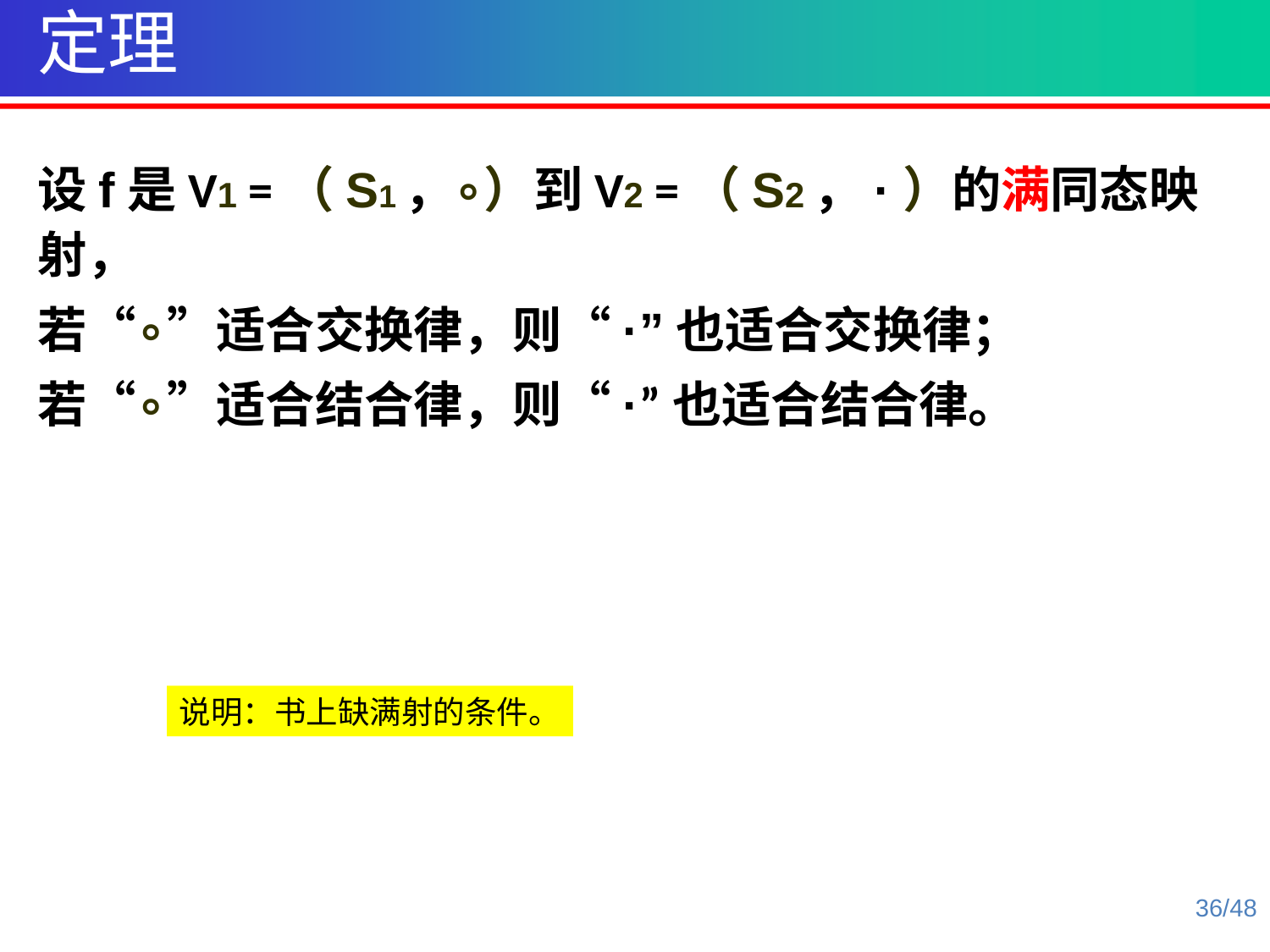

定理
设f是V1 =（S1，∘）到V2 =（S2，·）的满同态映射，
若“∘”适合交换律，则“·”也适合交换律；
若“∘”适合结合律，则“·”也适合结合律。
说明：书上缺满射的条件。
36/48